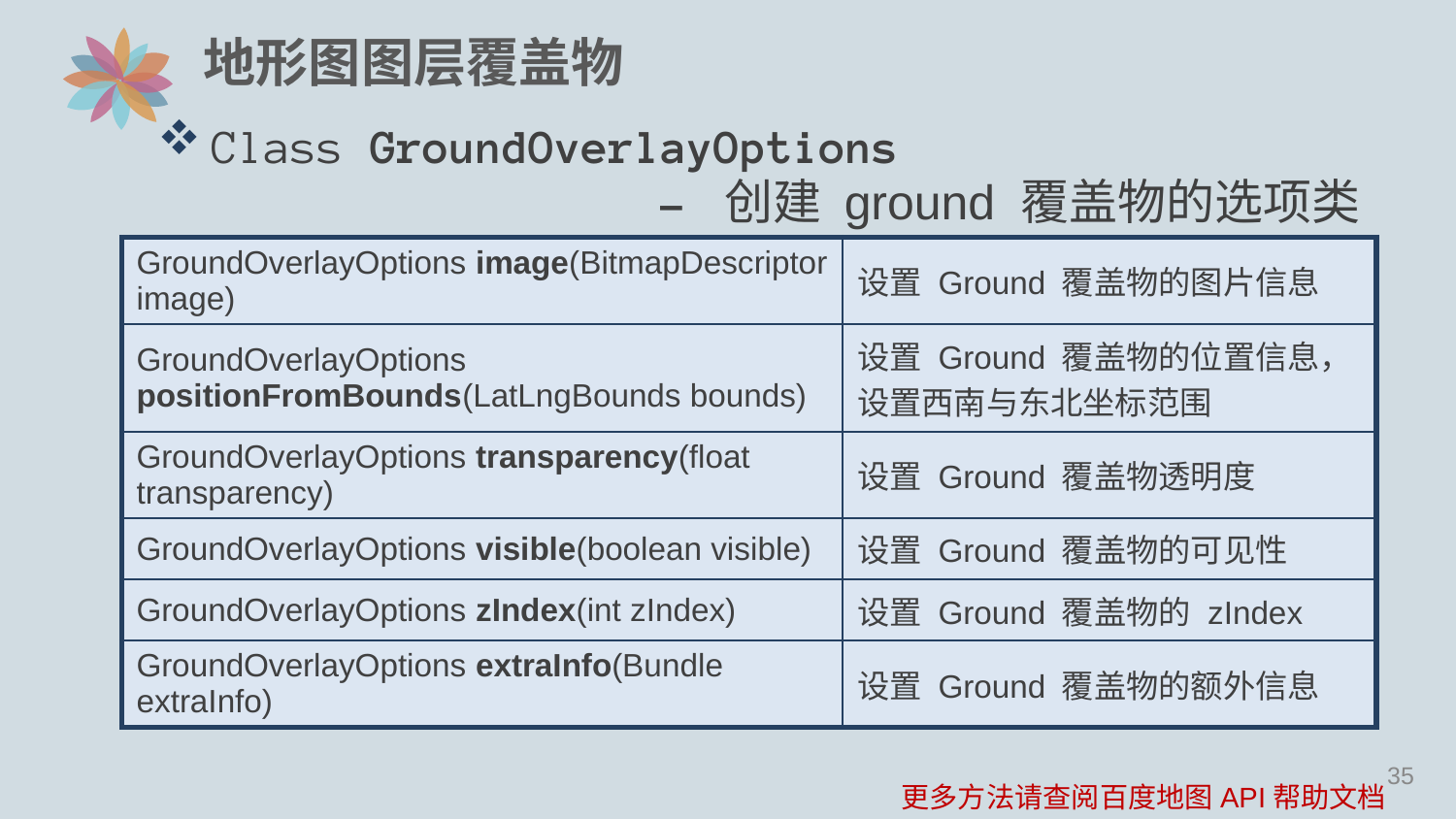

# 地形图图层覆盖物
Class GroundOverlayOptions
                   - 创建 ground 覆盖物的选项类
| GroundOverlayOptions image(BitmapDescriptor image) | 设置 Ground 覆盖物的图片信息 |
| --- | --- |
| GroundOverlayOptions positionFromBounds(LatLngBounds bounds) | 设置 Ground 覆盖物的位置信息，设置西南与东北坐标范围 |
| GroundOverlayOptions transparency(float transparency) | 设置 Ground 覆盖物透明度 |
| GroundOverlayOptions visible(boolean visible) | 设置 Ground 覆盖物的可见性 |
| GroundOverlayOptions zIndex(int zIndex) | 设置 Ground 覆盖物的 zIndex |
| GroundOverlayOptions extraInfo(Bundle extraInfo) | 设置 Ground 覆盖物的额外信息 |
更多方法请查阅百度地图API帮助文档
35